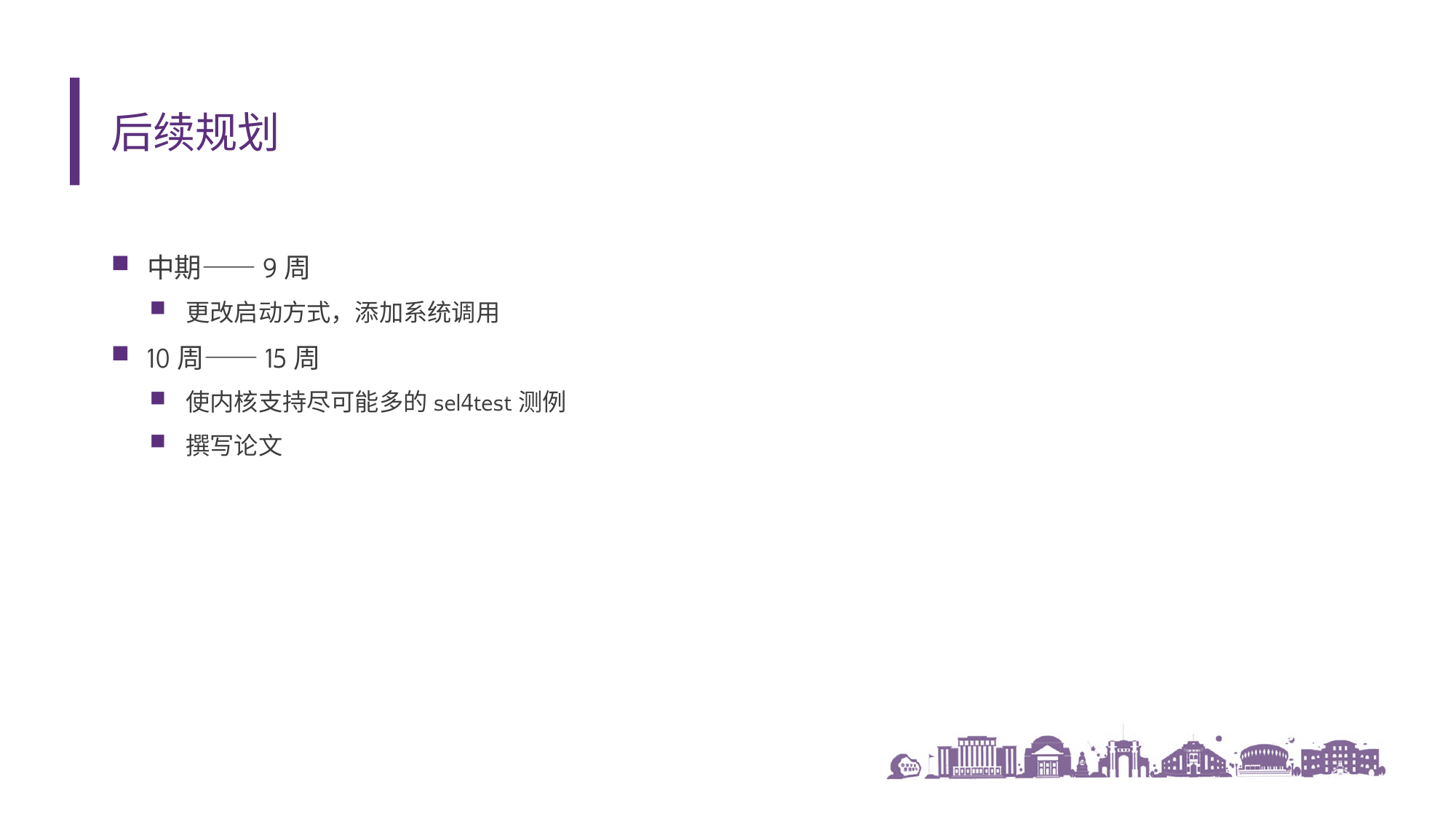

# 后续规划
中期——9周
更改启动方式，添加系统调用
10周——15周
使内核支持尽可能多的sel4test测例
撰写论文